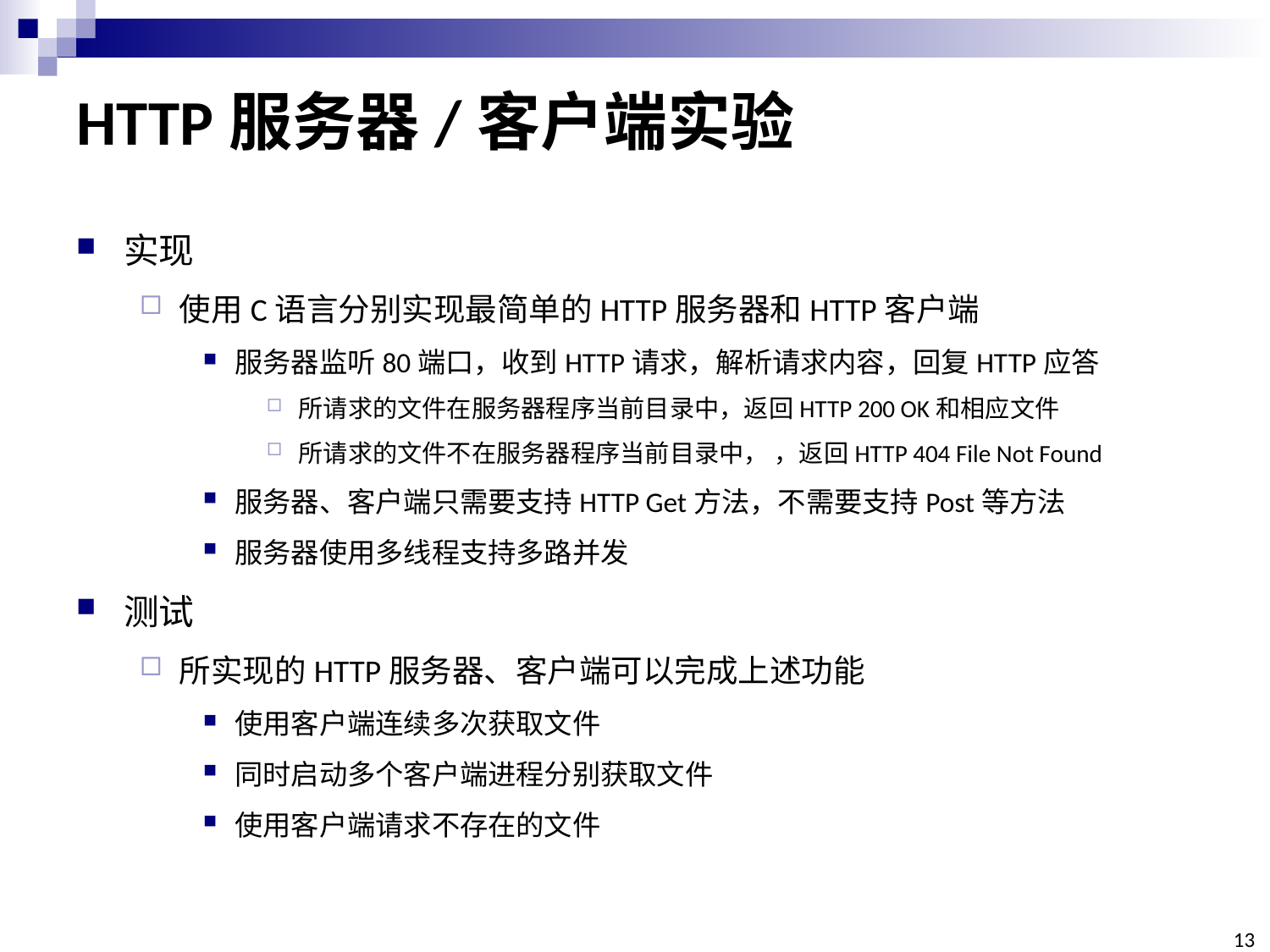

# HTTP服务器/客户端实验
实现
使用C语言分别实现最简单的HTTP服务器和HTTP客户端
服务器监听80端口，收到HTTP请求，解析请求内容，回复HTTP应答
所请求的文件在服务器程序当前目录中，返回HTTP 200 OK和相应文件
所请求的文件不在服务器程序当前目录中， ，返回HTTP 404 File Not Found
服务器、客户端只需要支持HTTP Get方法，不需要支持Post等方法
服务器使用多线程支持多路并发
测试
所实现的HTTP服务器、客户端可以完成上述功能
使用客户端连续多次获取文件
同时启动多个客户端进程分别获取文件
使用客户端请求不存在的文件
13